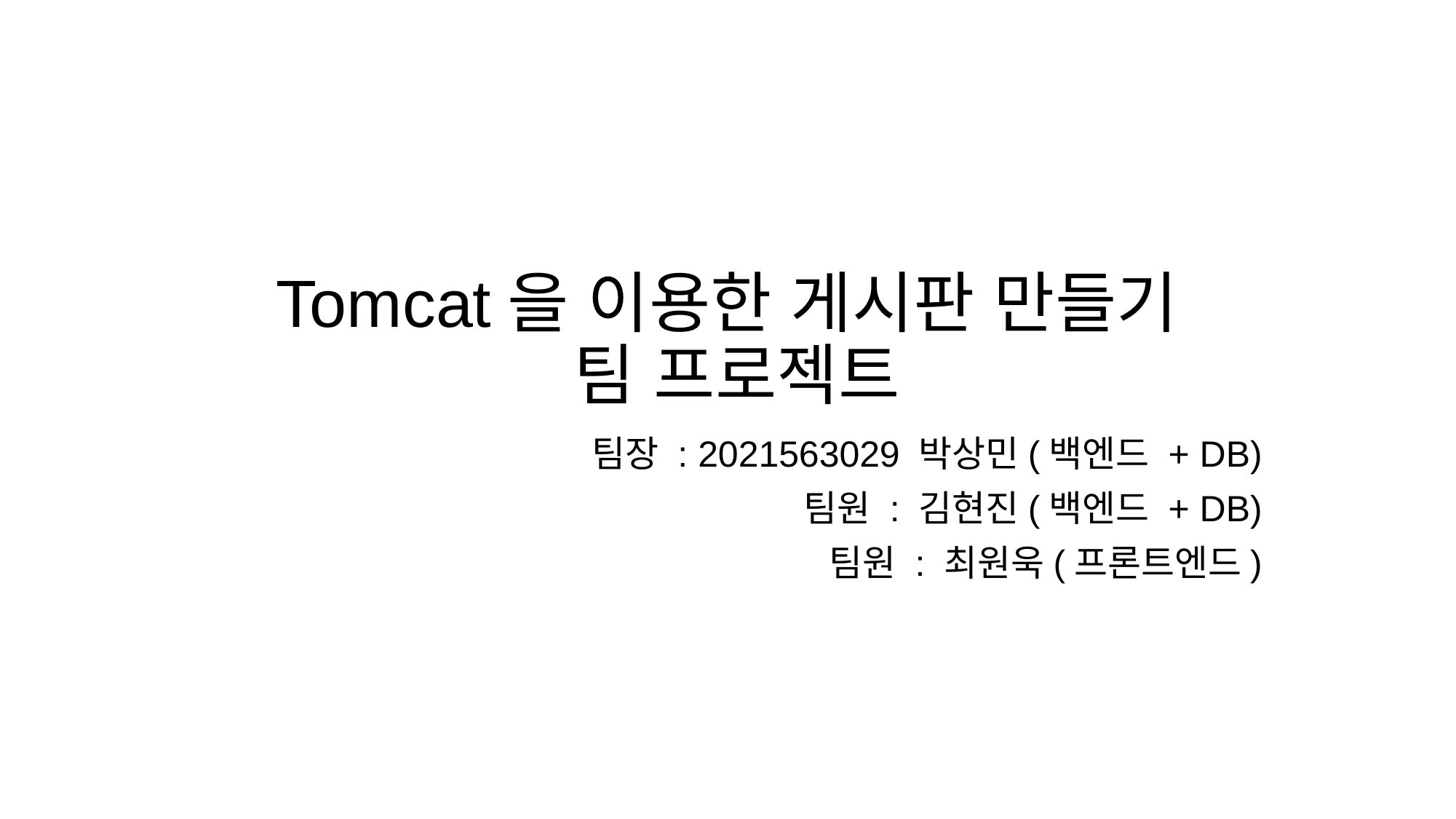

# Tomcat을 이용한 게시판 만들기 팀 프로젝트
팀장 : 2021563029 박상민(백엔드 + DB)
팀원 : 김현진(백엔드 + DB)
팀원 : 최원욱(프론트엔드)